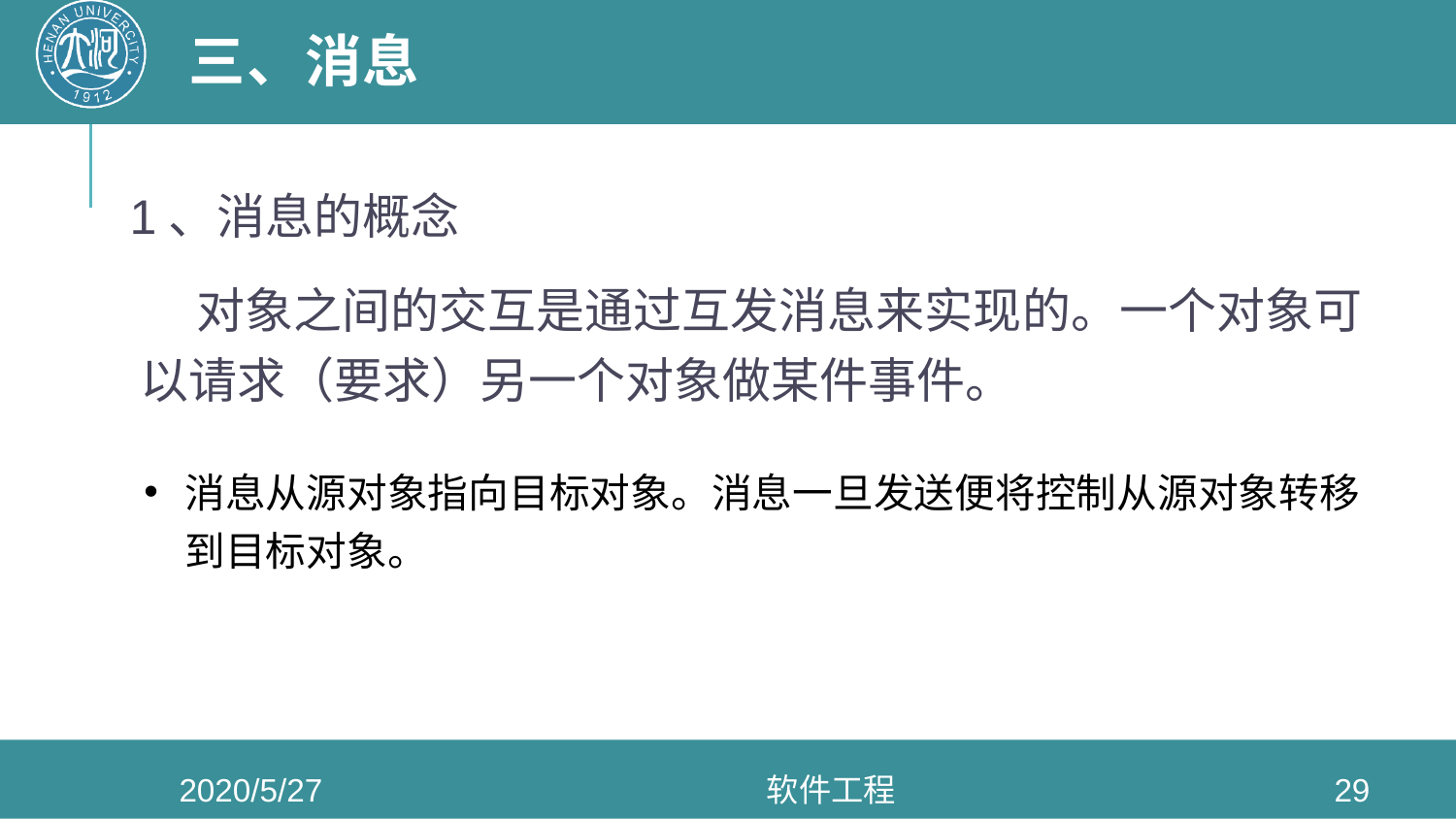

# 三、消息
1、消息的概念
     对象之间的交互是通过互发消息来实现的。一个对象可以请求（要求）另一个对象做某件事件。
消息从源对象指向目标对象。消息一旦发送便将控制从源对象转移到目标对象。
2020/5/27
软件工程
29